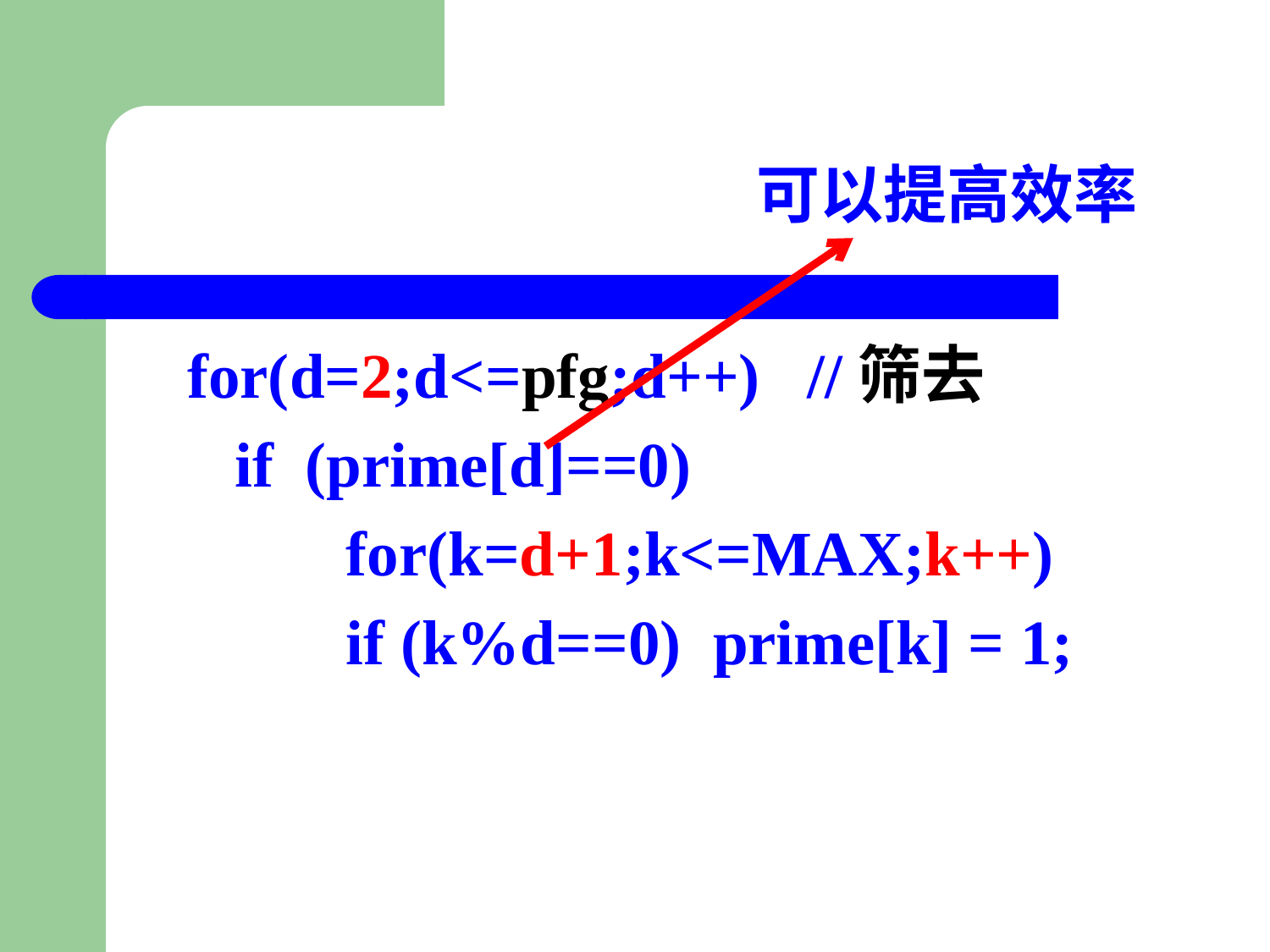

# 可以提高效率
	for(d=2;d<=pfg;d++)   //筛去
      if  (prime[d]==0)
		  for(k=d+1;k<=MAX;k++)
             if (k%d==0)  prime[k] = 1;